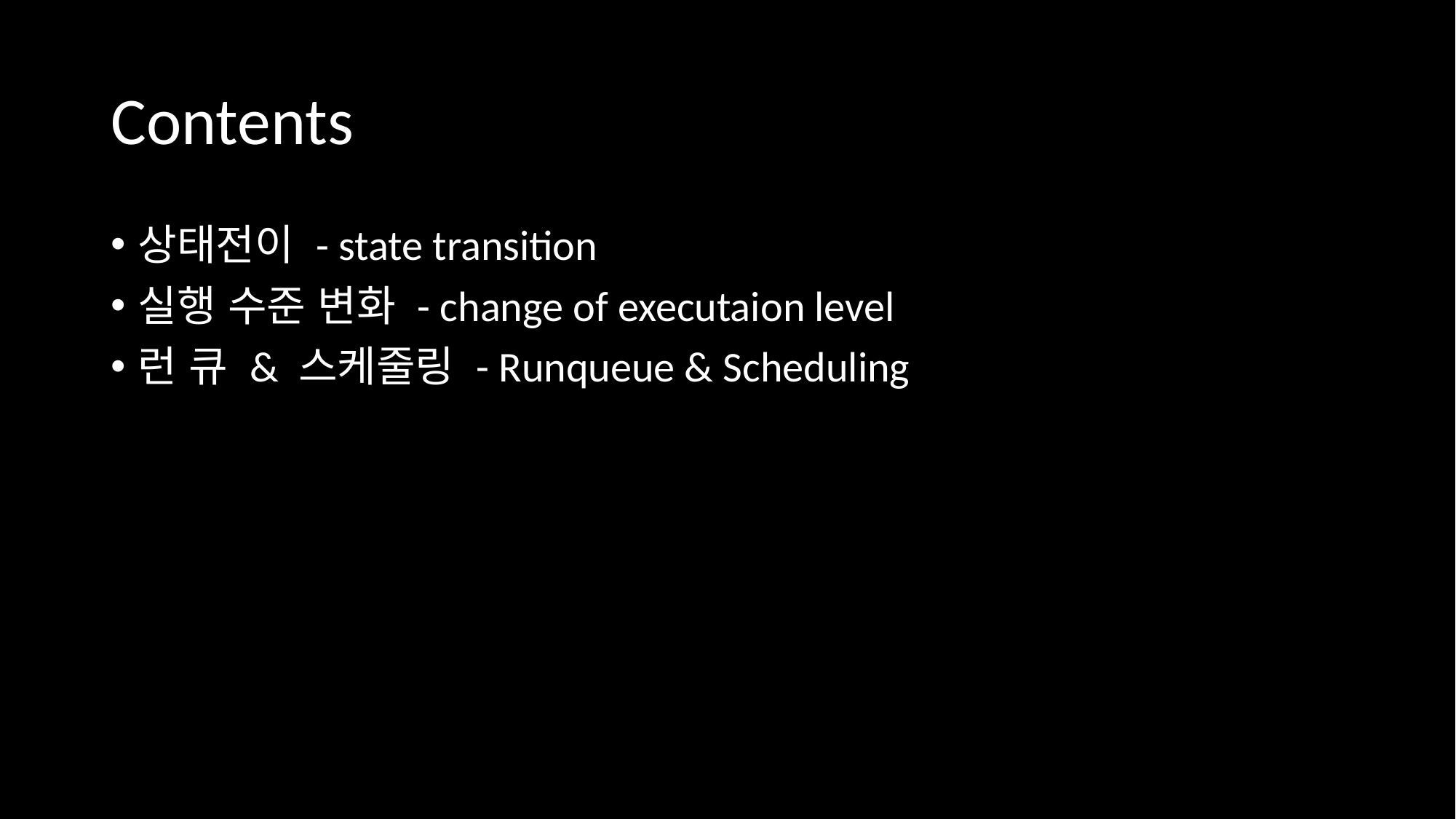

# Contents
상태전이 - state transition
실행 수준 변화 - change of executaion level
런 큐 & 스케줄링 - Runqueue & Scheduling